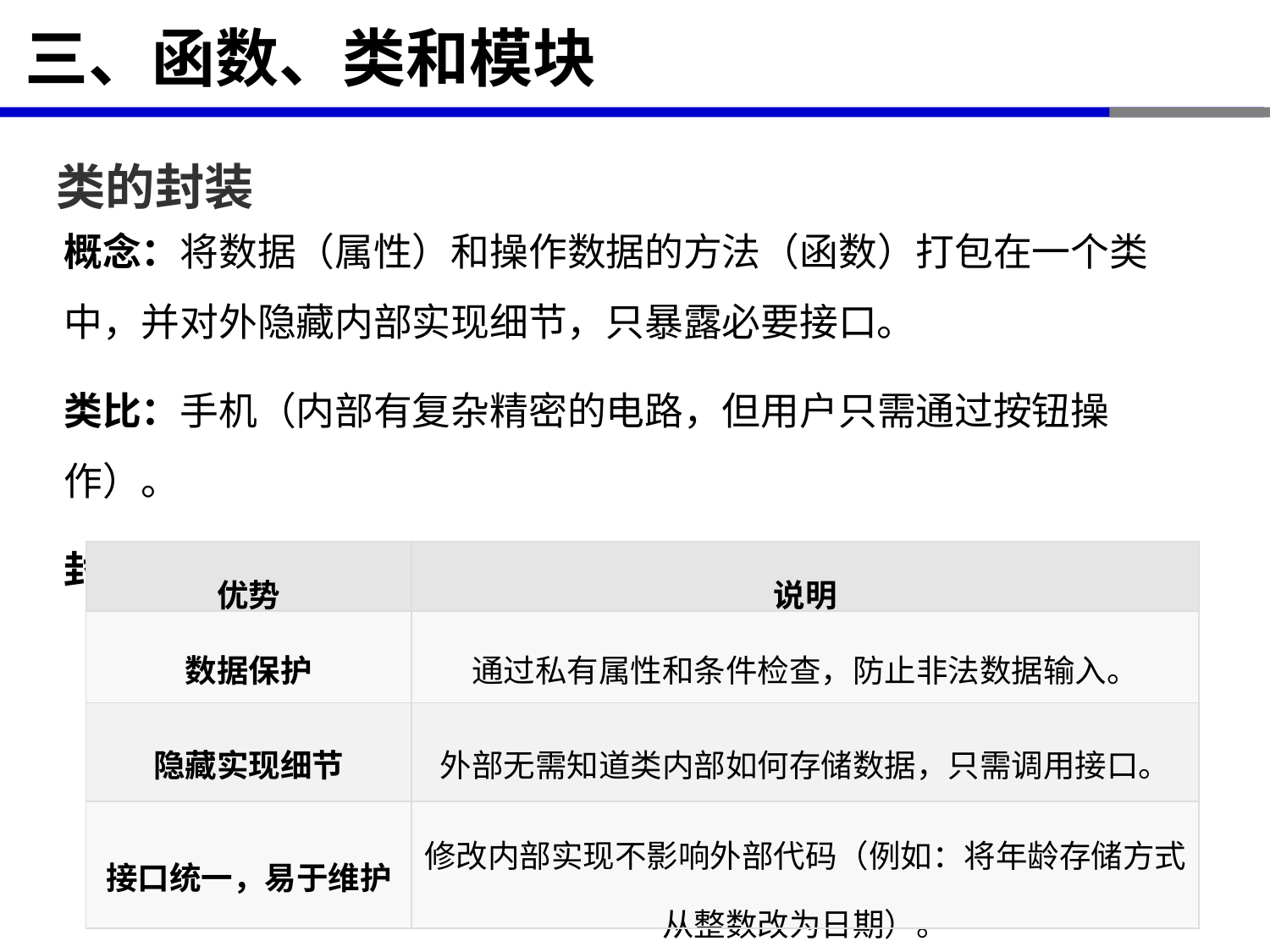

# 三、函数、类和模块
类的封装
概念：将数据（属性）和操作数据的方法（函数）打包在一个类中，并对外隐藏内部实现细节，只暴露必要接口。
类比：手机（内部有复杂精密的电路，但用户只需通过按钮操作）。
封装的目的：
| 优势 | 说明 |
| --- | --- |
| 数据保护 | 通过私有属性和条件检查，防止非法数据输入。 |
| 隐藏实现细节 | 外部无需知道类内部如何存储数据，只需调用接口。 |
| 接口统一，易于维护 | 修改内部实现不影响外部代码（例如：将年龄存储方式从整数改为日期）。 |